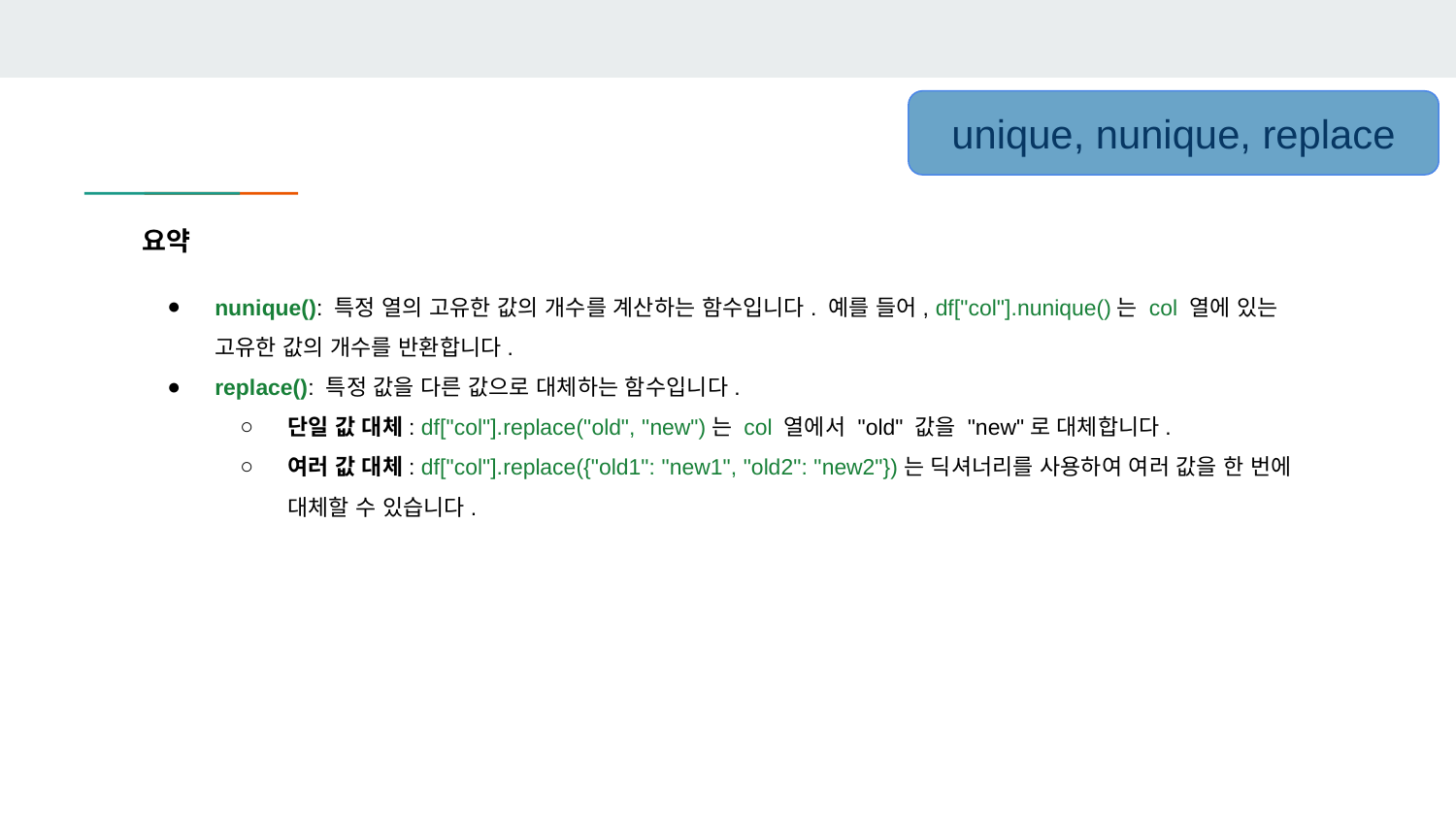

unique, nunique, replace
요약
nunique(): 특정 열의 고유한 값의 개수를 계산하는 함수입니다. 예를 들어, df["col"].nunique()는 col 열에 있는 고유한 값의 개수를 반환합니다.
replace(): 특정 값을 다른 값으로 대체하는 함수입니다.
단일 값 대체: df["col"].replace("old", "new")는 col 열에서 "old" 값을 "new"로 대체합니다.
여러 값 대체: df["col"].replace({"old1": "new1", "old2": "new2"})는 딕셔너리를 사용하여 여러 값을 한 번에 대체할 수 있습니다.